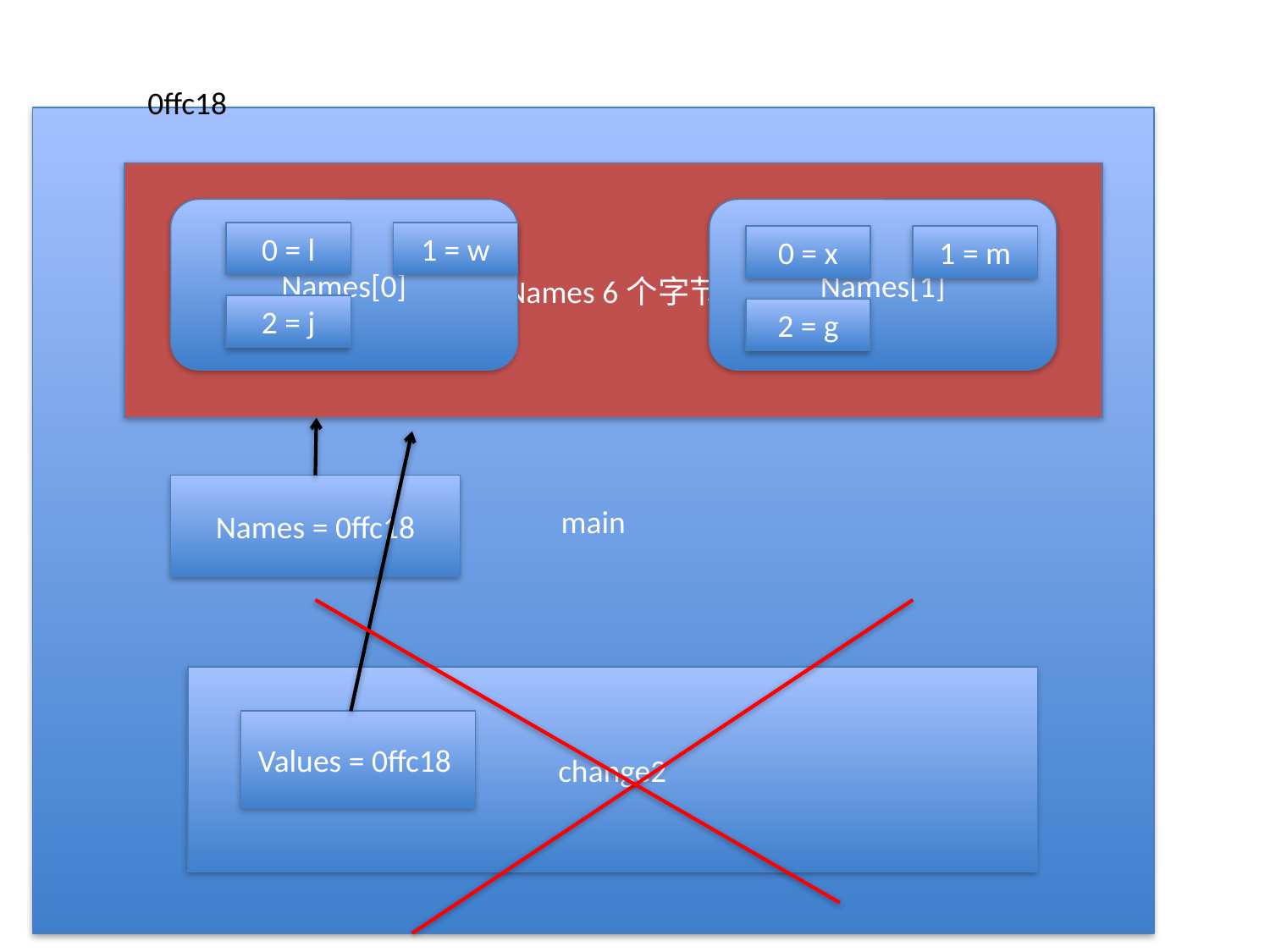

0ffc18
main
Names 6个字节
Names[0]
Names[1]
0 = l
1 = w
0 = x
1 = m
2 = j
2 = g
Names = 0ffc18
change2
Values = 0ffc18